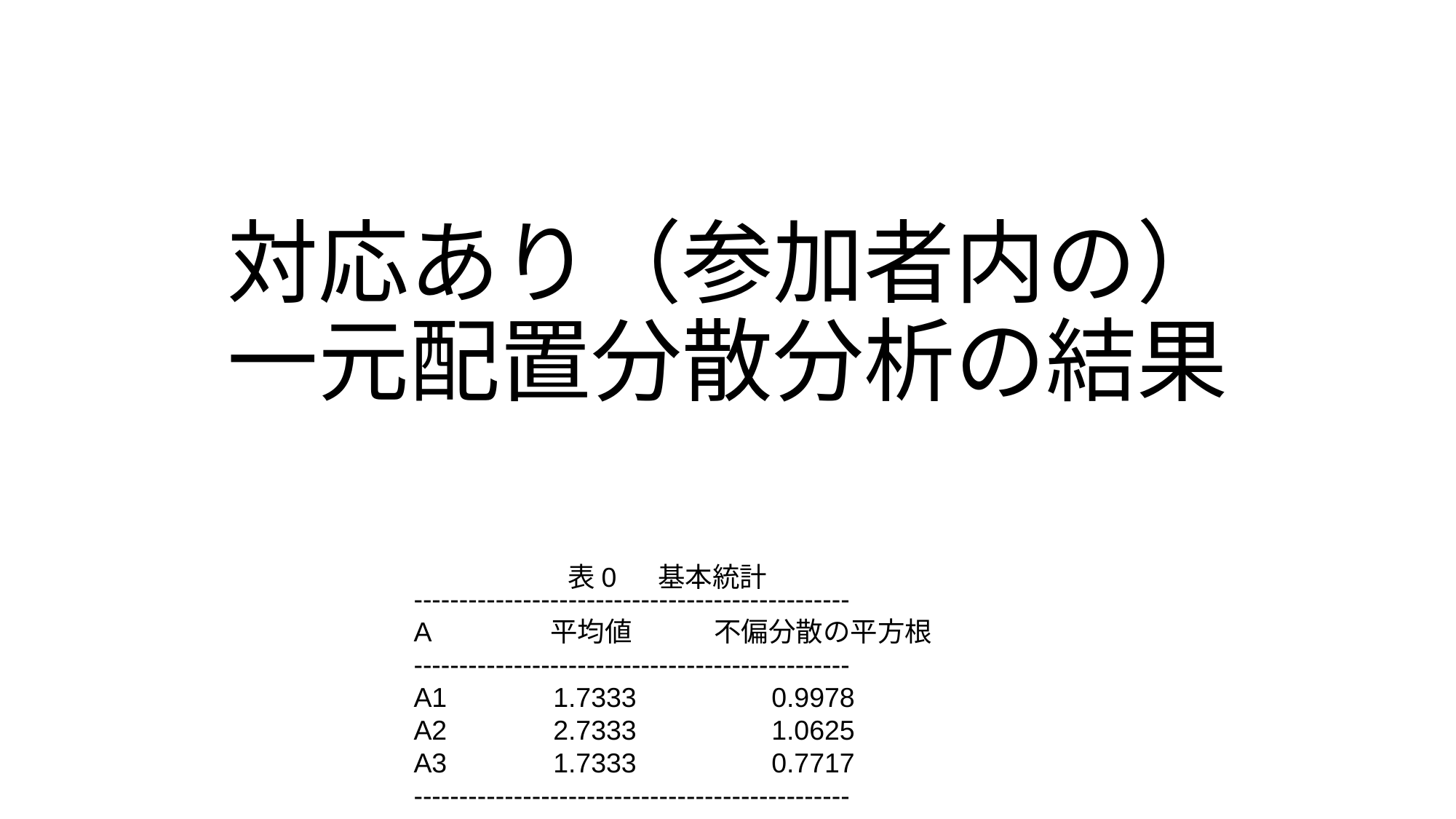

# 対応あり（参加者内の） 一元配置分散分析の結果
表0 　基本統計
------------------------------------------------
A	　平均値　　　不偏分散の平方根
------------------------------------------------
A1	    1.7333	    0.9978
A2	    2.7333	    1.0625
A3	    1.7333	    0.7717
------------------------------------------------